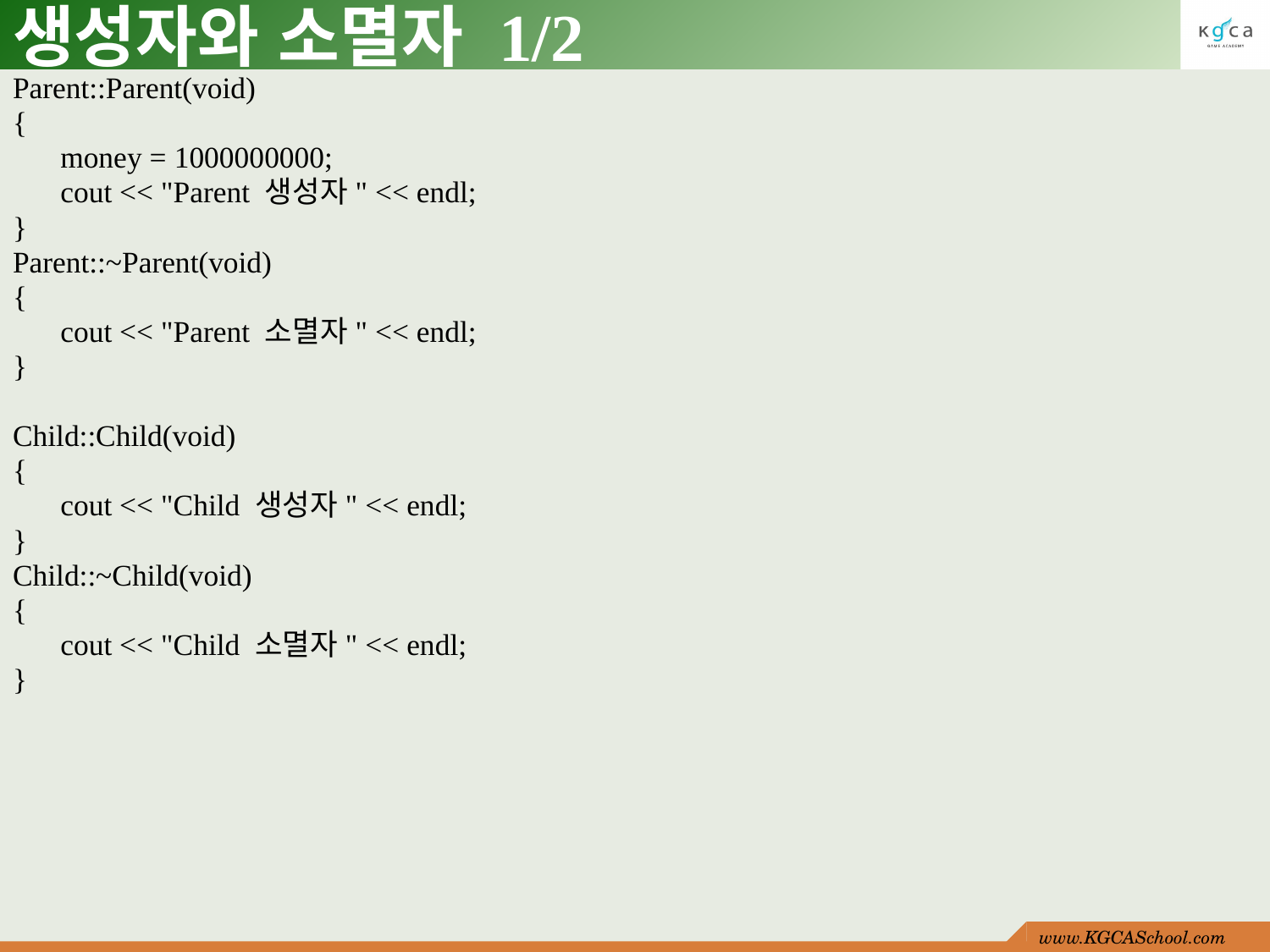

# 생성자와 소멸자 1/2
Parent::Parent(void)
{
	money = 1000000000;
	cout << "Parent 생성자" << endl;
}
Parent::~Parent(void)
{
	cout << "Parent 소멸자" << endl;
}

Child::Child(void)
{
	cout << "Child 생성자" << endl;
}
Child::~Child(void)
{
	cout << "Child 소멸자" << endl;
}